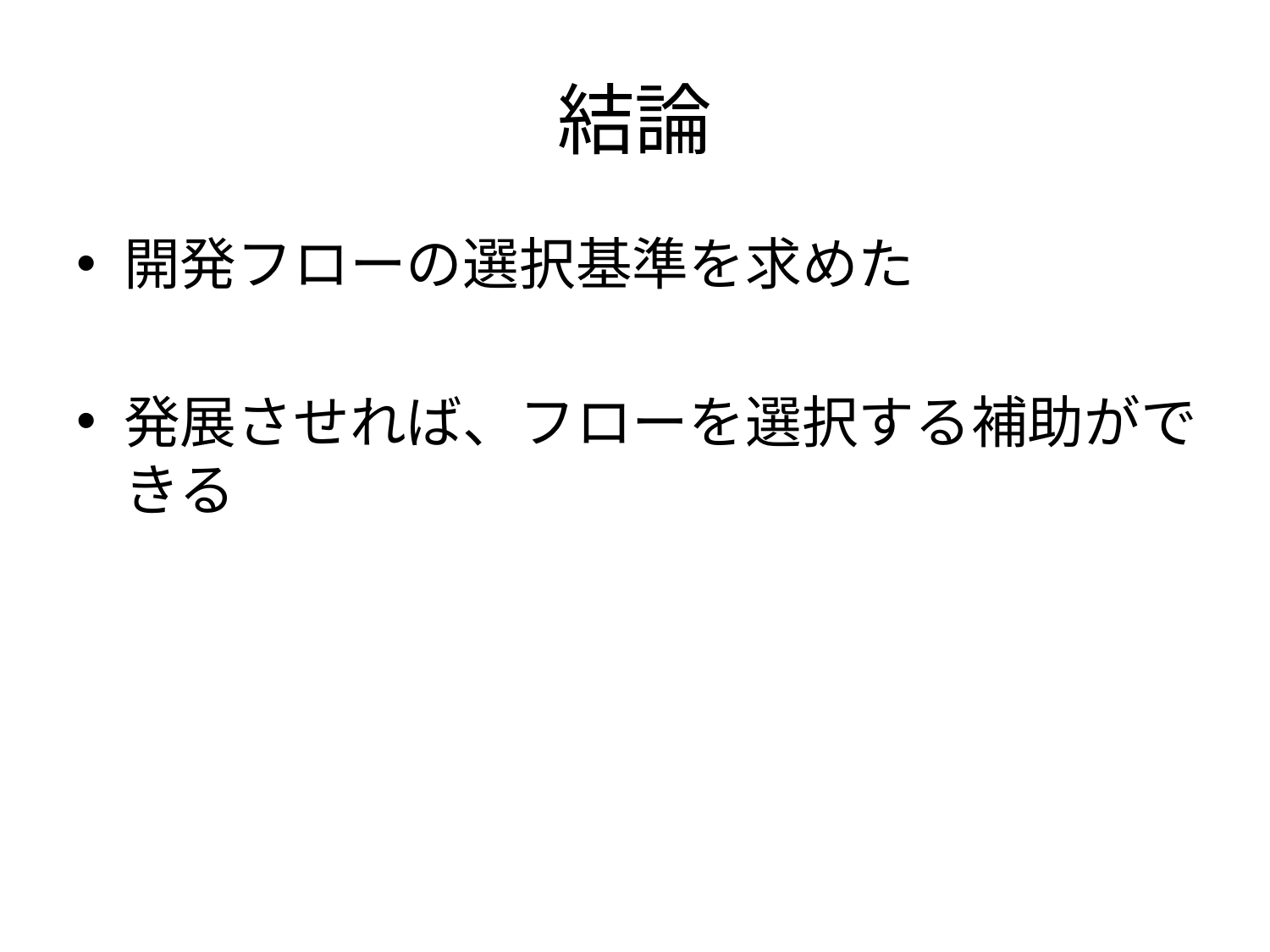

# 結論
開発フローの選択基準を求めた

発展させれば、フローを選択する補助ができる